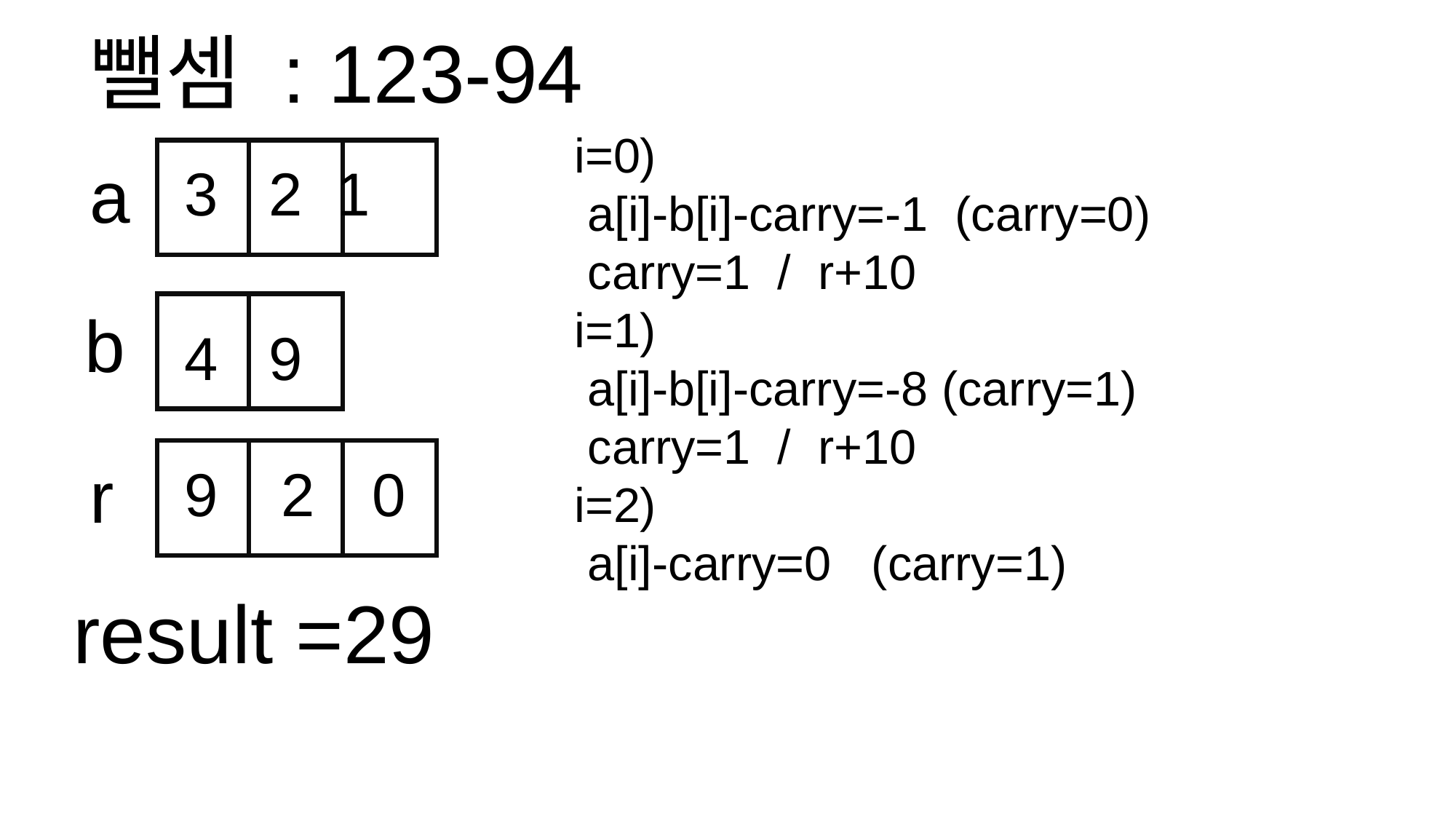

뺄셈 : 123-94
i=0)
 a[i]-b[i]-carry=-1  (carry=0)
 carry=1  /  r+10
i=1)
 a[i]-b[i]-carry=-8 (carry=1)
 carry=1  /  r+10
i=2)
 a[i]-carry=0   (carry=1)

a
 3   2  1
b

 4   9

r
 9
 2
 0
result =29